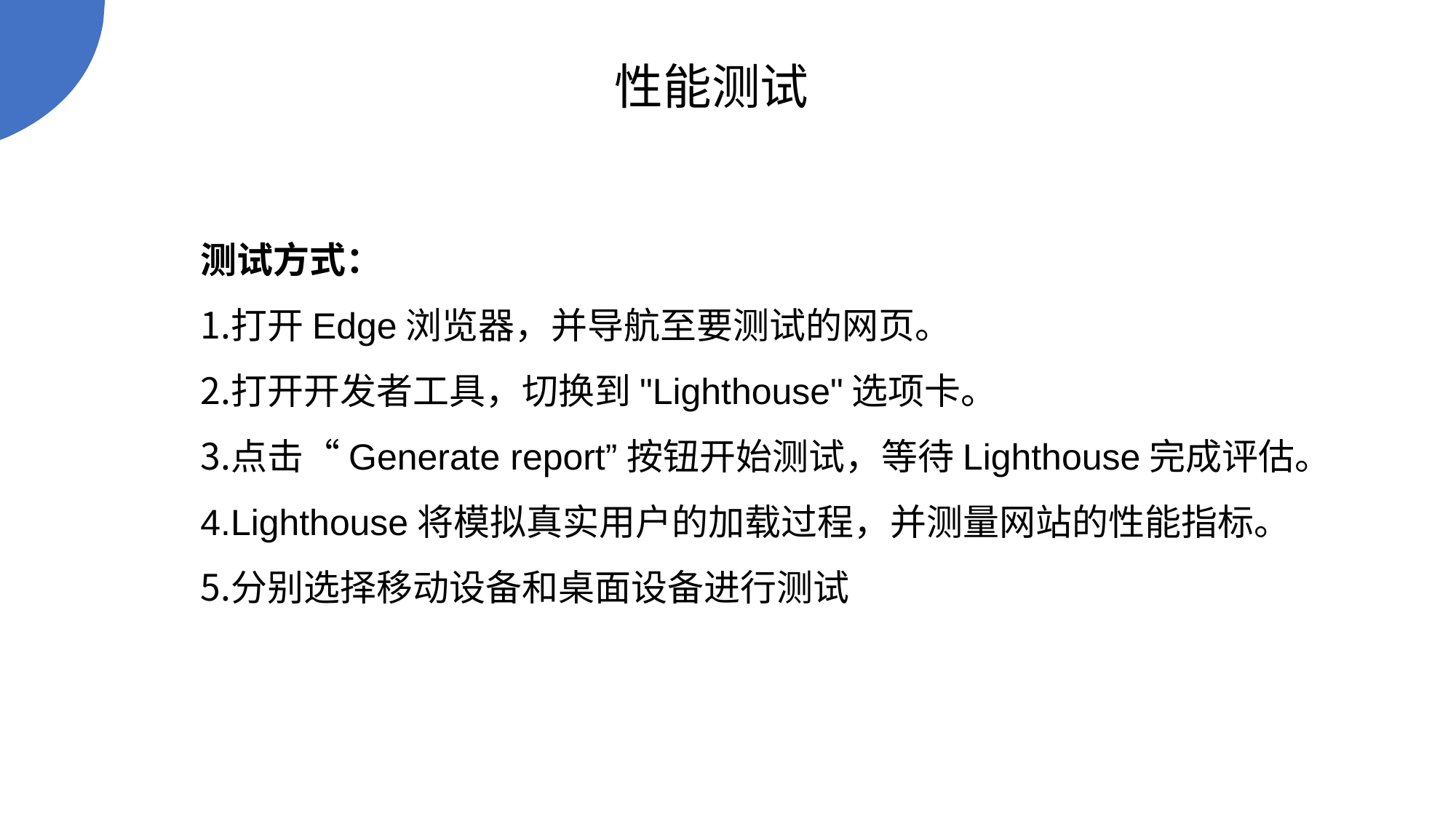

性能测试
测试方式：
打开Edge浏览器，并导航至要测试的网页。
打开开发者工具，切换到"Lighthouse"选项卡。
点击“Generate report”按钮开始测试，等待Lighthouse完成评估。
Lighthouse将模拟真实用户的加载过程，并测量网站的性能指标。
分别选择移动设备和桌面设备进行测试